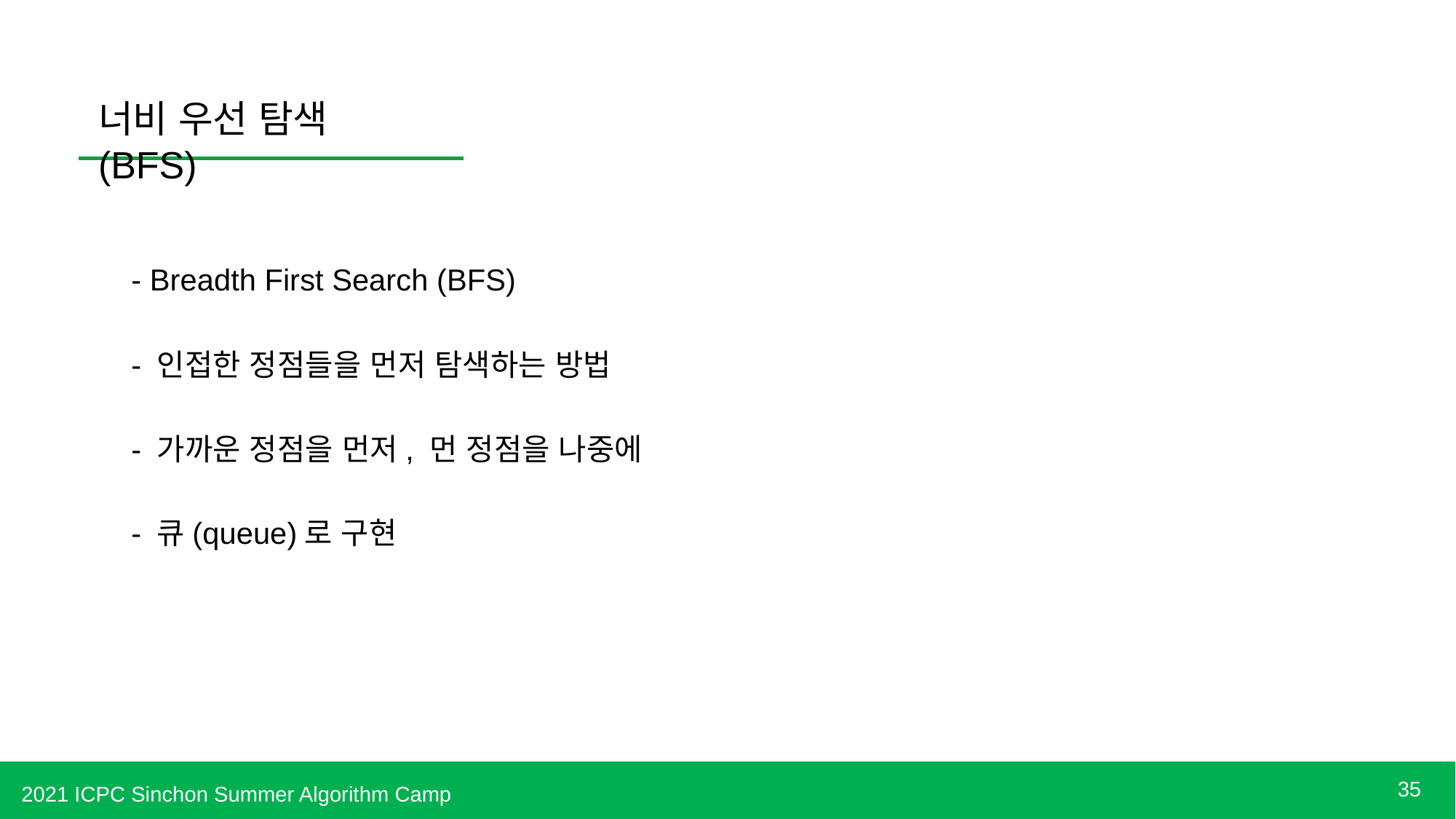

너비 우선 탐색 (BFS)
- Breadth First Search (BFS)
- 인접한 정점들을 먼저 탐색하는 방법
- 가까운 정점을 먼저, 먼 정점을 나중에
- 큐(queue)로 구현

35
2021 ICPC Sinchon Summer Algorithm Camp